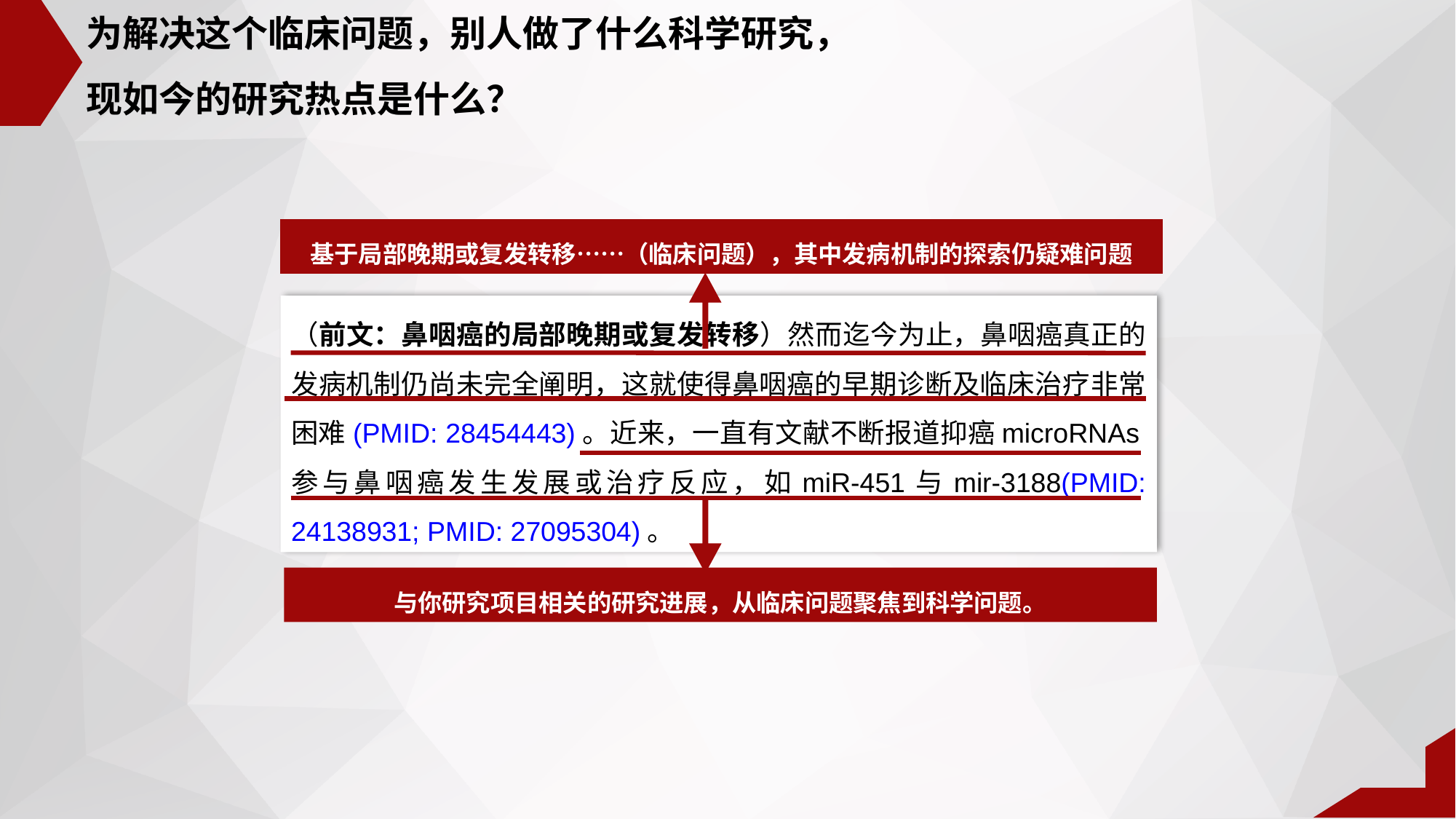

为解决这个临床问题，别人做了什么科学研究，
现如今的研究热点是什么？

基于局部晚期或复发转移……（临床问题），其中发病机制的探索仍疑难问题

（前文：鼻咽癌的局部晚期或复发转移）然而迄今为止，鼻咽癌真正的发病机制仍尚未完全阐明，这就使得鼻咽癌的早期诊断及临床治疗非常困难(PMID: 28454443)。近来，一直有文献不断报道抑癌microRNAs参与鼻咽癌发生发展或治疗反应，如miR-451与mir-3188(PMID: 24138931; PMID: 27095304)。

与你研究项目相关的研究进展，从临床问题聚焦到科学问题。